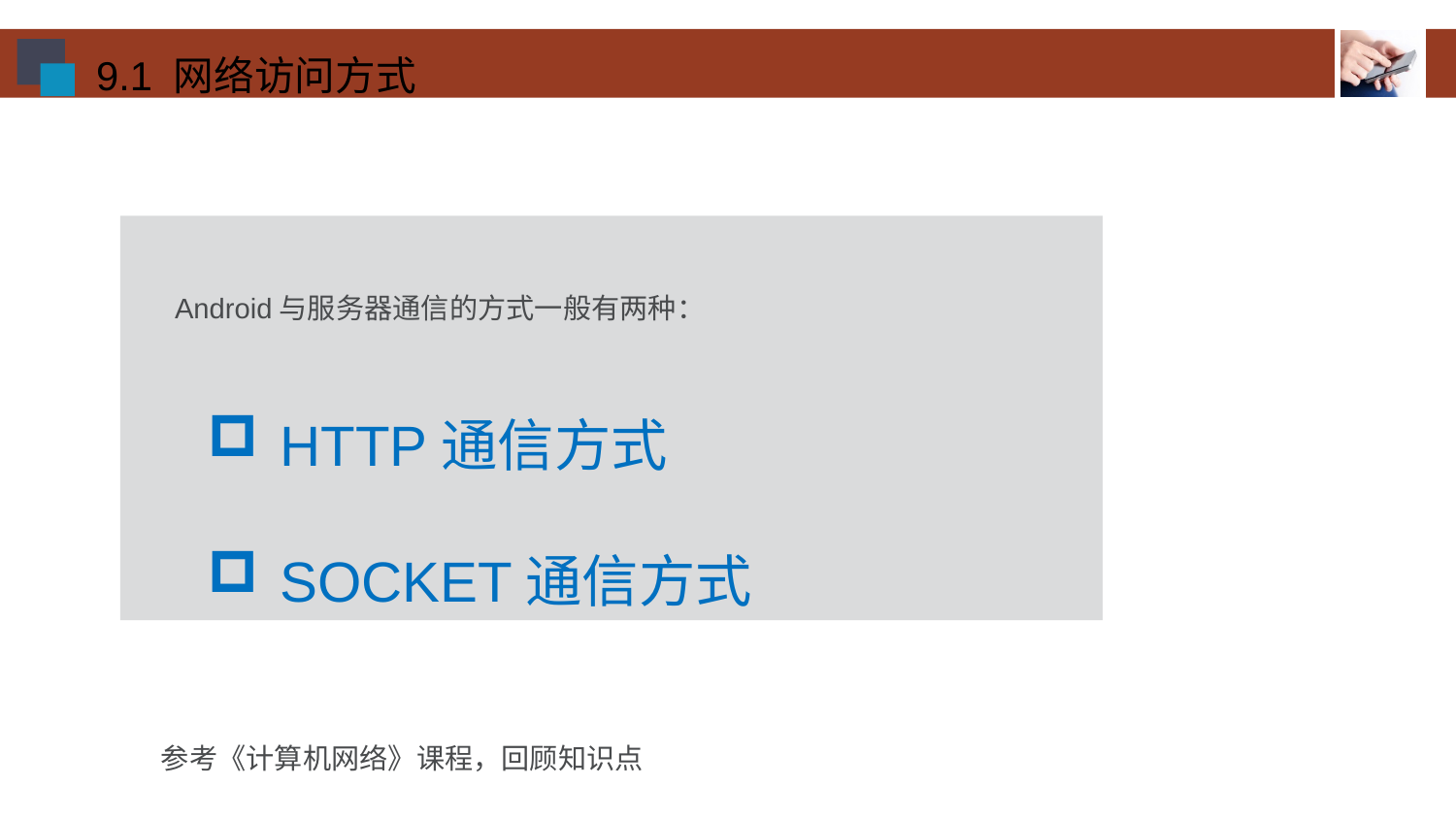

9.1 网络访问方式

     Android与服务器通信的方式一般有两种：

HTTP通信方式

SOCKET通信方式
参考《计算机网络》课程，回顾知识点